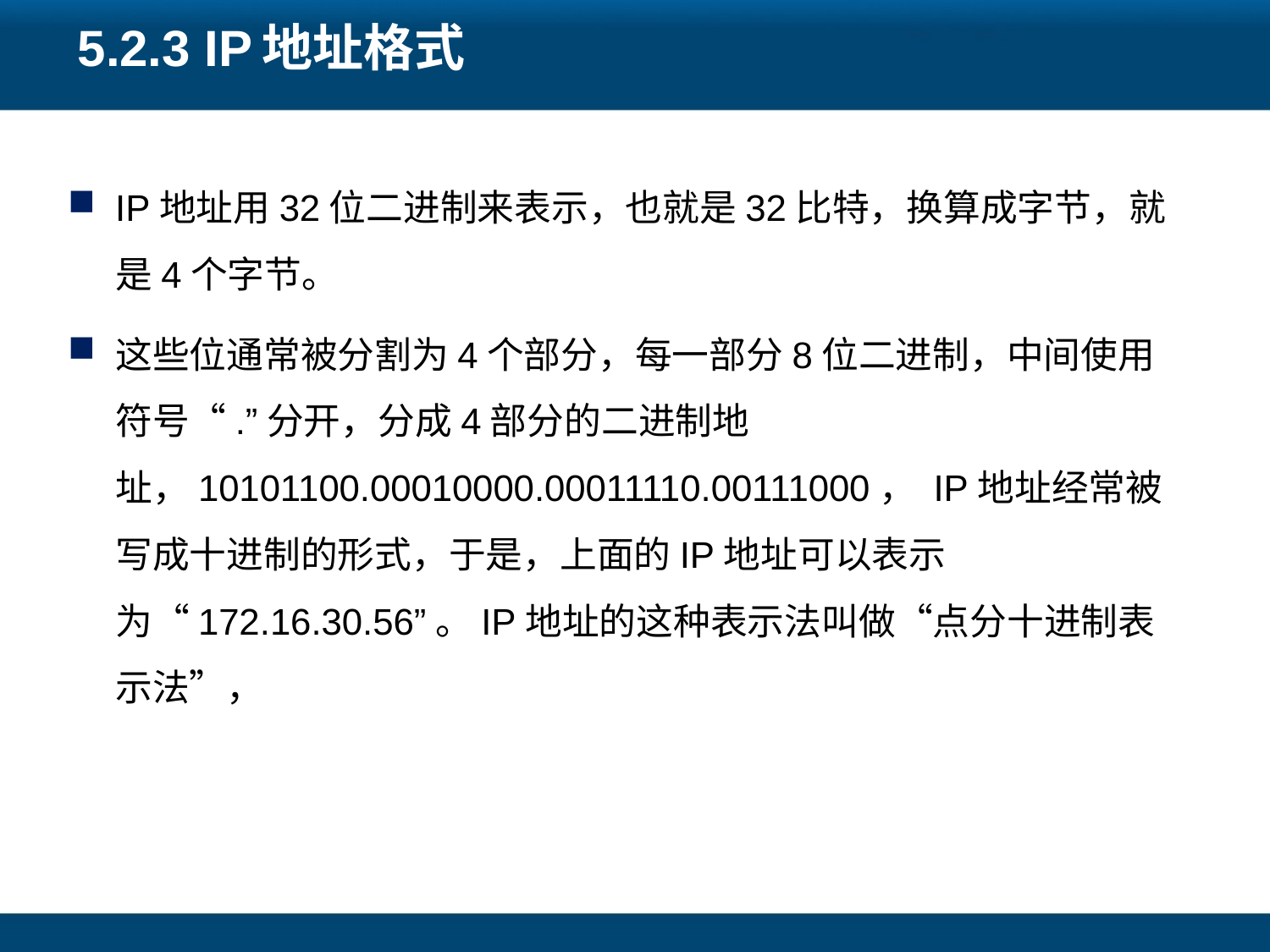

# 5.2.3 IP地址格式
IP地址用32位二进制来表示，也就是32比特，换算成字节，就是4个字节。
这些位通常被分割为4个部分，每一部分8位二进制，中间使用符号“.”分开，分成4部分的二进制地址，10101100.00010000.00011110.00111000， IP地址经常被写成十进制的形式，于是，上面的IP地址可以表示为“172.16.30.56”。IP地址的这种表示法叫做“点分十进制表示法”，